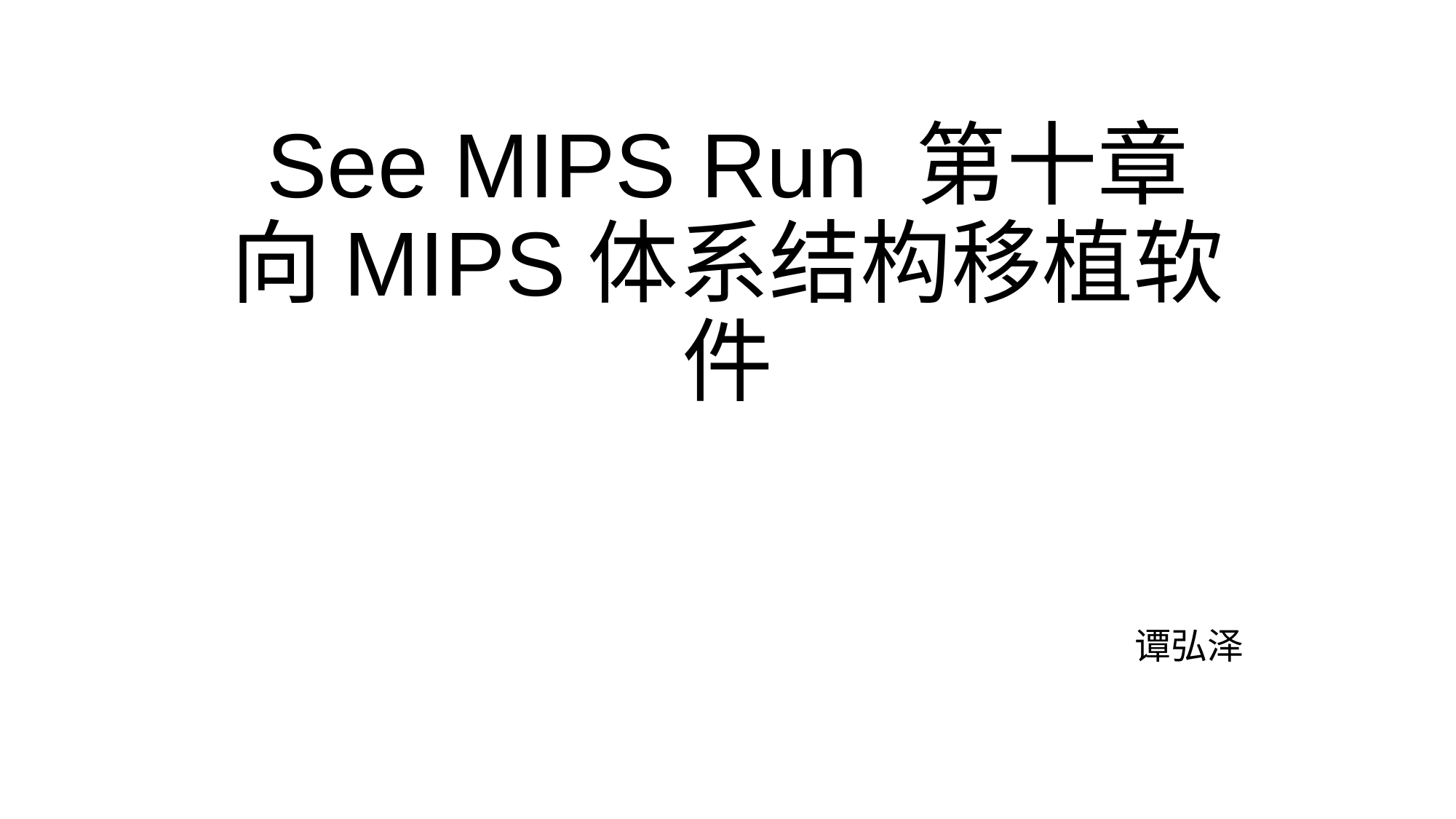

# See MIPS Run 第十章 向MIPS体系结构移植软件
谭弘泽